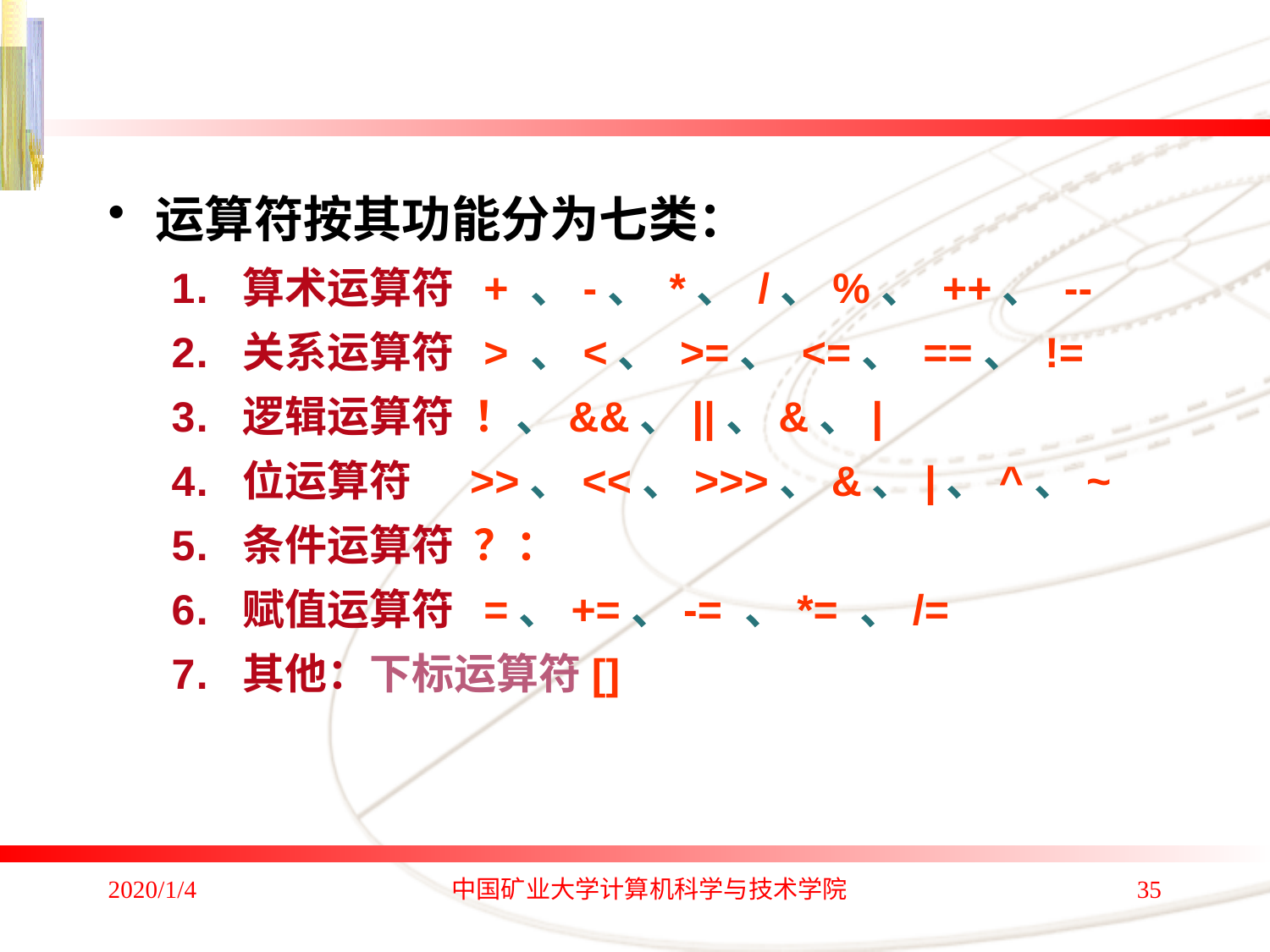

运算符按其功能分为七类：
算术运算符  + 、-、 *、 /、%、 ++、 --
关系运算符  > 、<、 >=、 <=、 ==、 !=
逻辑运算符  ！、&&、||、&、|
位运算符     >>、<<、>>>、&、|、^、~
条件运算符  ？：
赋值运算符  =、+=、-= 、*= 、/=
其他：下标运算符[]

2020/1/4
中国矿业大学计算机科学与技术学院
35